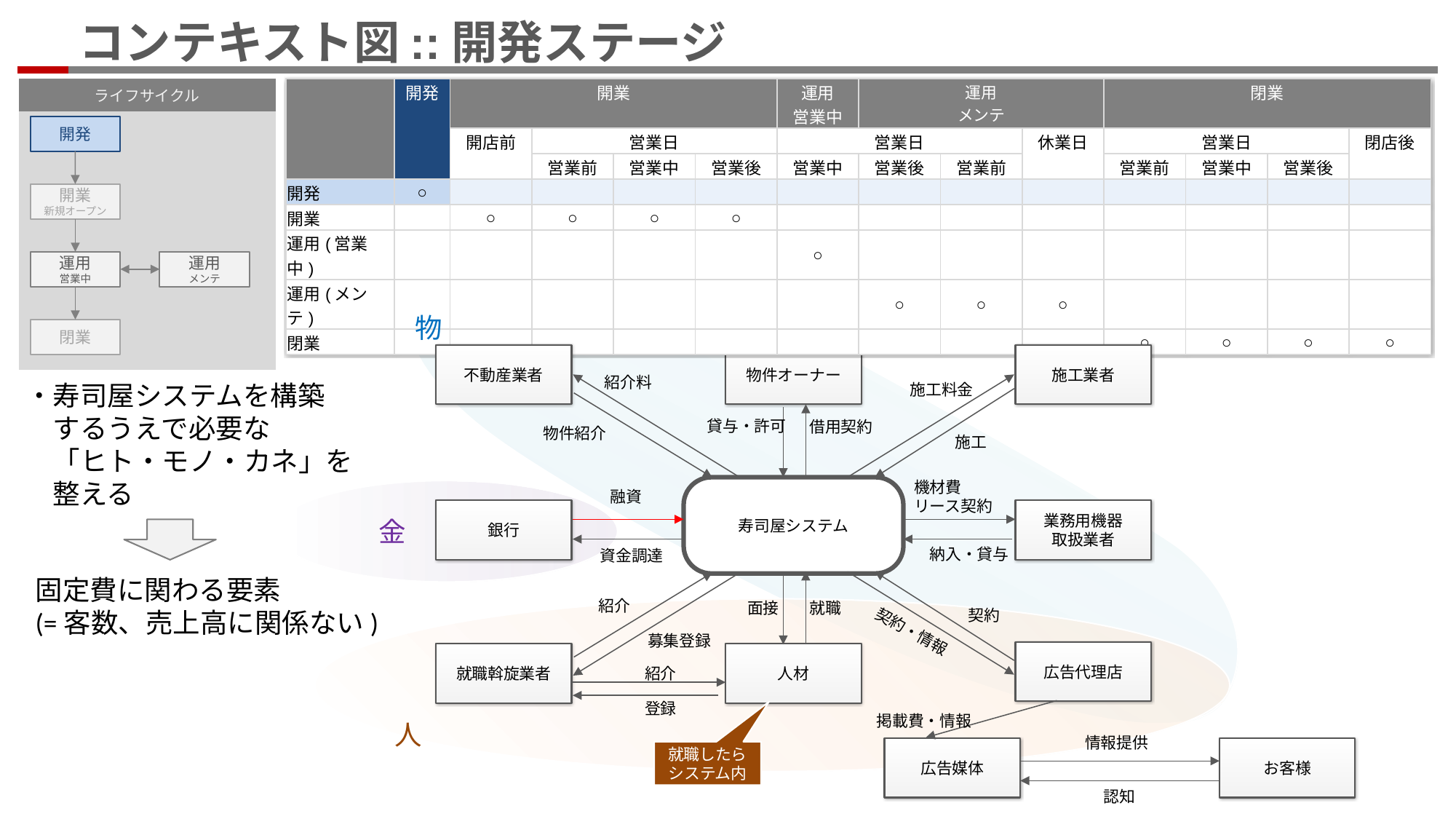

# コンテキスト図::開発ステージ
| ライフサイクル |
| --- |
|  |
|  | 開発 | 開業 |  |  |  | 運用 営業中 | 運用 メンテ |  |  | 閉業 |  |  |  |
| --- | --- | --- | --- | --- | --- | --- | --- | --- | --- | --- | --- | --- | --- |
|  |  | 開店前 | 営業日 |  |  | 営業日 |  |  | 休業日 | 営業日 |  |  | 閉店後 |
|  |  |  | 営業前 | 営業中 | 営業後 | 営業中 | 営業後 | 営業前 |  | 営業前 | 営業中 | 営業後 |  |
| 開発 | ○ |  |  |  |  |  |  |  |  |  |  |  |  |
| 開業 |  | ○ | ○ | ○ | ○ |  |  |  |  |  |  |  |  |
| 運用(営業中) |  |  |  |  |  | ○ |  |  |  |  |  |  |  |
| 運用(メンテ) |  |  |  |  |  |  | ○ | ○ | ○ |  |  |  |  |
| 閉業 |  |  |  |  |  |  |  |  |  | ○ | ○ | ○ | ○ |
開発
開業
新規オープン
運用
営業中
運用
メンテ
物
閉業
不動産業者
物件オーナー
施工業者

紹介料
・寿司屋システムを構築
　するうえで必要な
　「ヒト・モノ・カネ」を
　整える
施工料金
貸与・許可
借用契約
物件紹介
施工
機材費
リース契約
寿司屋システム

融資
銀行
業務用機器
取扱業者
金

納入・貸与
資金調達
固定費に関わる要素
(=客数、売上高に関係ない)
紹介
面接
就職

契約
契約・情報
募集登録
広告代理店
就職斡旋業者
人材
紹介
登録
掲載費・情報
人
情報提供
広告媒体
お客様
就職したら
システム内
認知